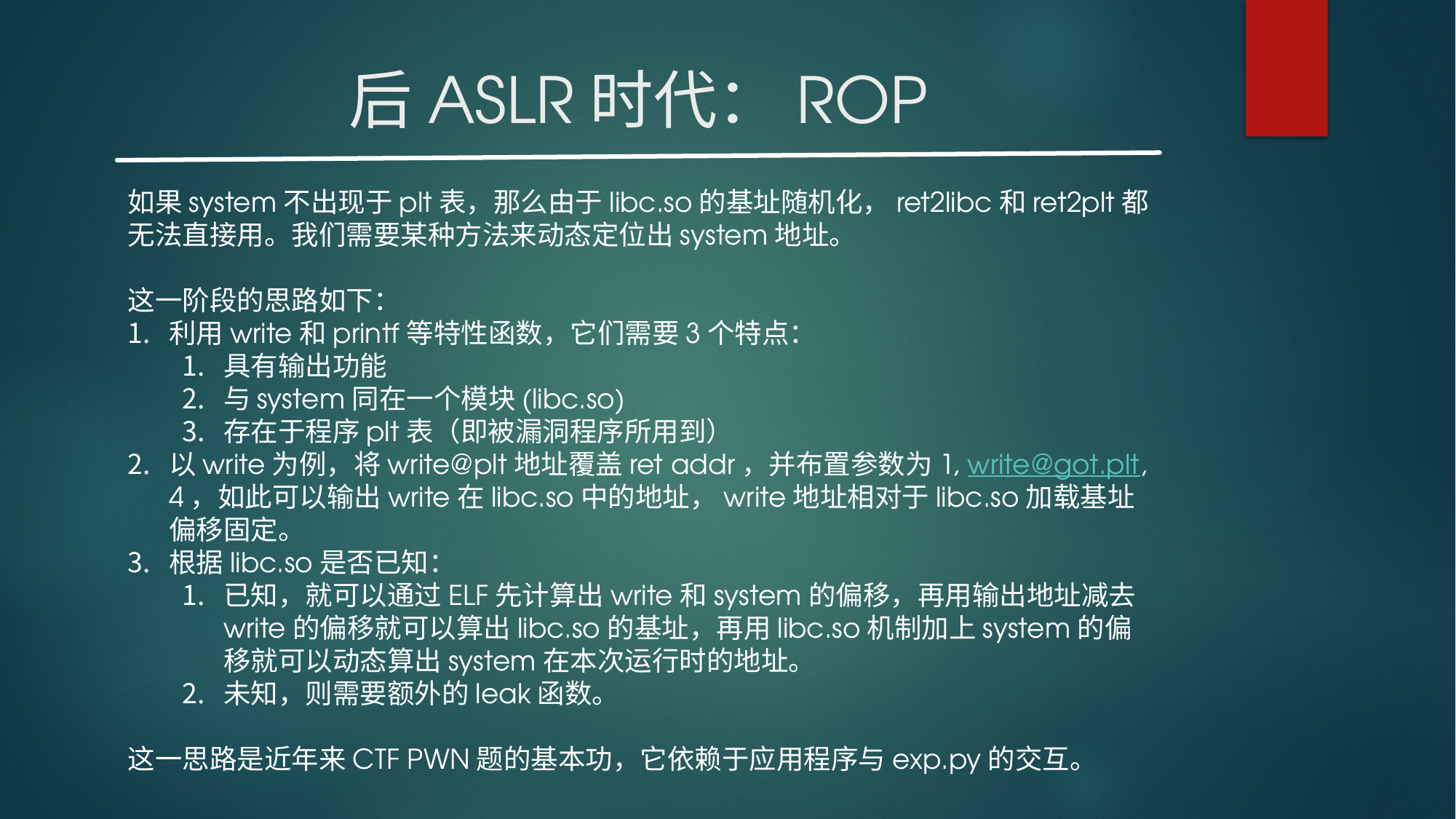

# 后ASLR时代：ROP
如果system不出现于plt表，那么由于libc.so的基址随机化，ret2libc和ret2plt都无法直接用。我们需要某种方法来动态定位出system地址。

这一阶段的思路如下：
利用write和printf等特性函数，它们需要3个特点：
具有输出功能
与system同在一个模块(libc.so)
存在于程序plt表（即被漏洞程序所用到）
以write为例，将write@plt地址覆盖ret addr，并布置参数为1, write@got.plt, 4，如此可以输出write在libc.so中的地址，write地址相对于libc.so加载基址偏移固定。
根据libc.so是否已知：
已知，就可以通过ELF先计算出write和system的偏移，再用输出地址减去write的偏移就可以算出libc.so的基址，再用libc.so机制加上system的偏移就可以动态算出system在本次运行时的地址。
未知，则需要额外的leak函数。

这一思路是近年来CTF PWN题的基本功，它依赖于应用程序与exp.py的交互。